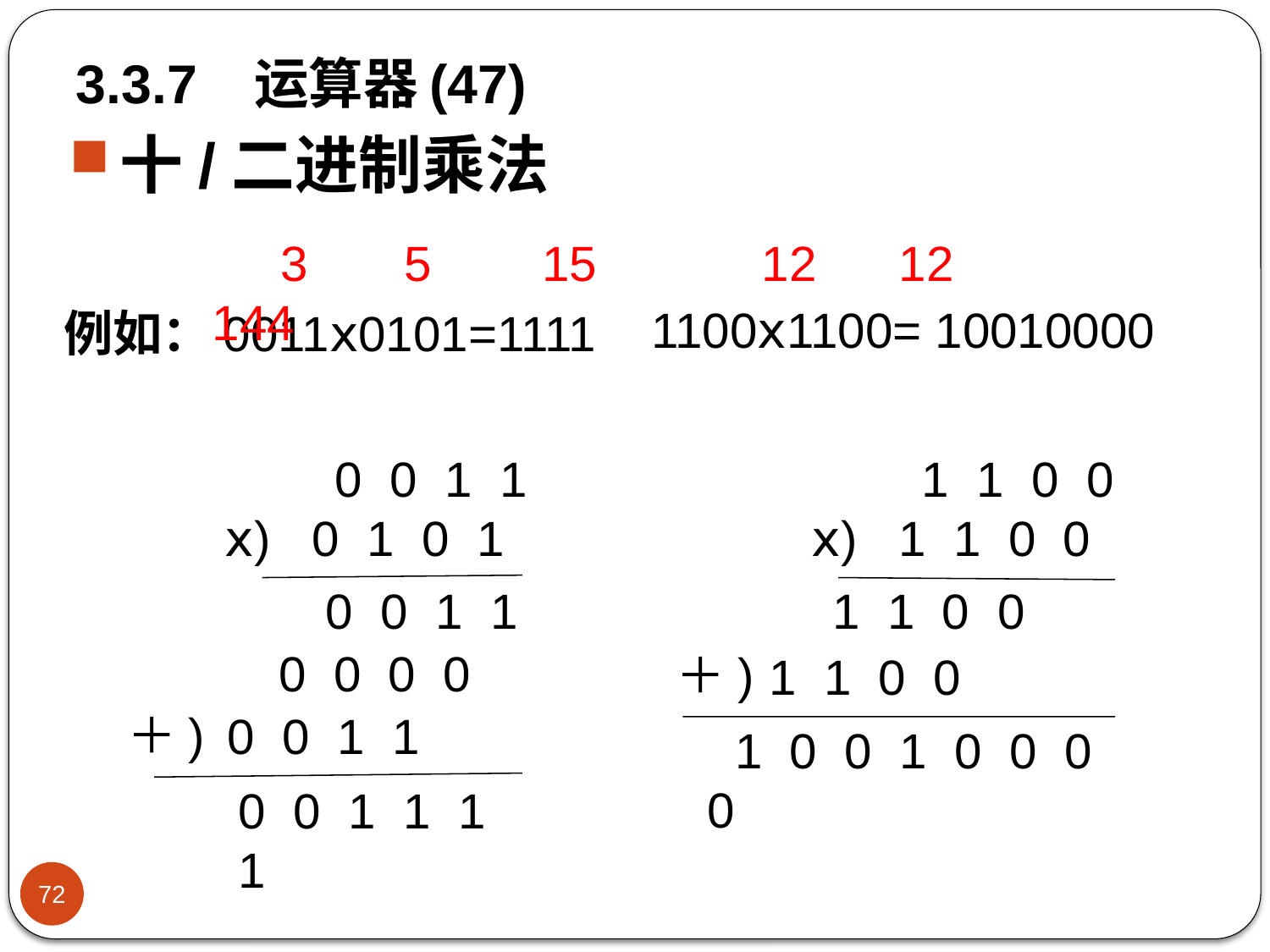

3.3.7   运算器(47)
十/二进制乘法
     3       5        15            12      12          144
1100ⅹ1100= 10010000
例如：0011ⅹ0101=1111
        1  1  0  0
ⅹ)   1  1  0  0
  1  1  0  0

        0  0  1  1
ⅹ)   0  1  0  1
0  0  1  1

0  0  0  0
＋)
1  1  0  0
  1  0  0  1  0  0  0  0

＋)
0  0  1  1

0  0  1  1  1  1
72